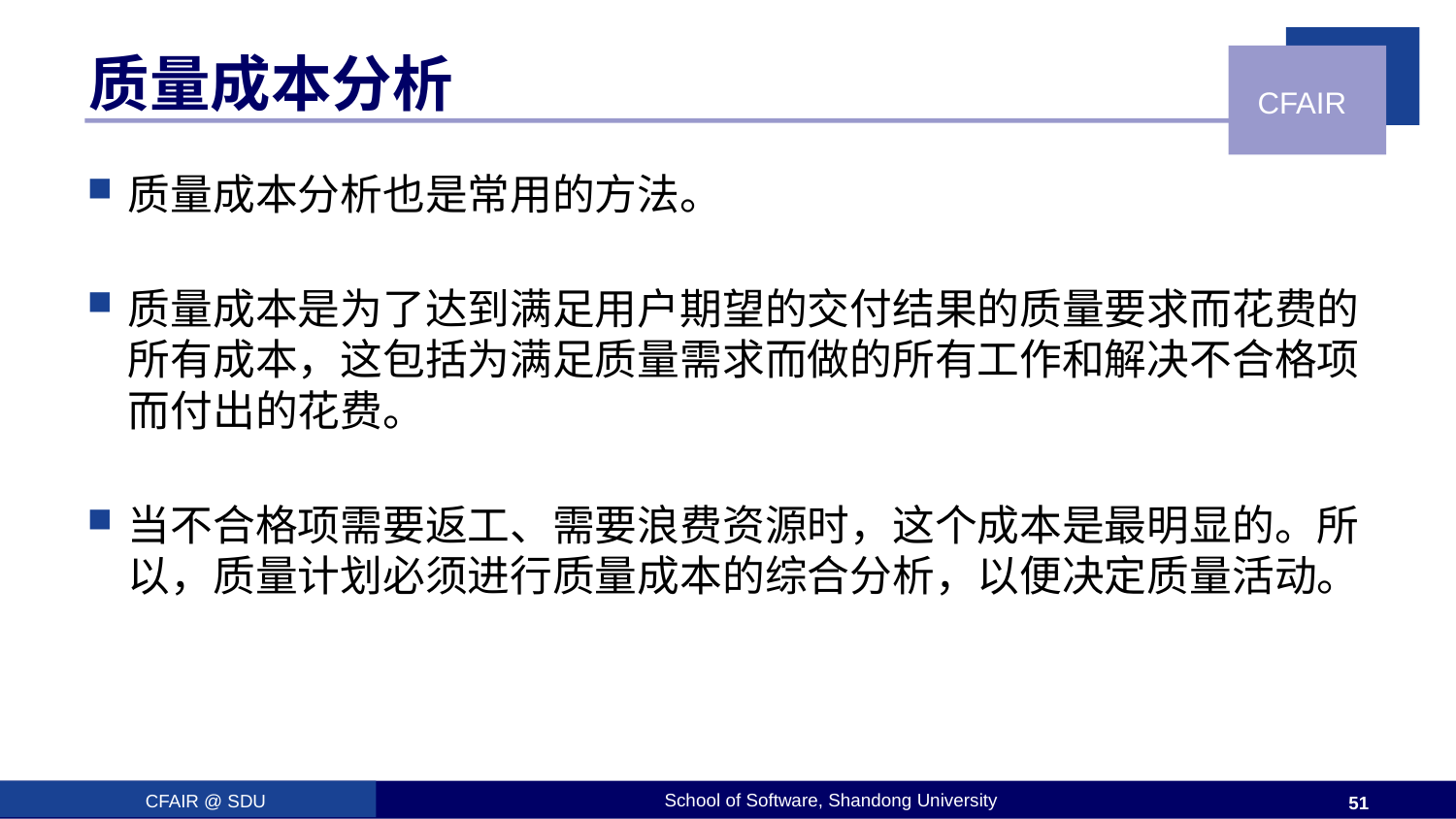

# 质量成本分析
质量成本分析也是常用的方法。

质量成本是为了达到满足用户期望的交付结果的质量要求而花费的所有成本，这包括为满足质量需求而做的所有工作和解决不合格项而付出的花费。

当不合格项需要返工、需要浪费资源时，这个成本是最明显的。所以，质量计划必须进行质量成本的综合分析，以便决定质量活动。